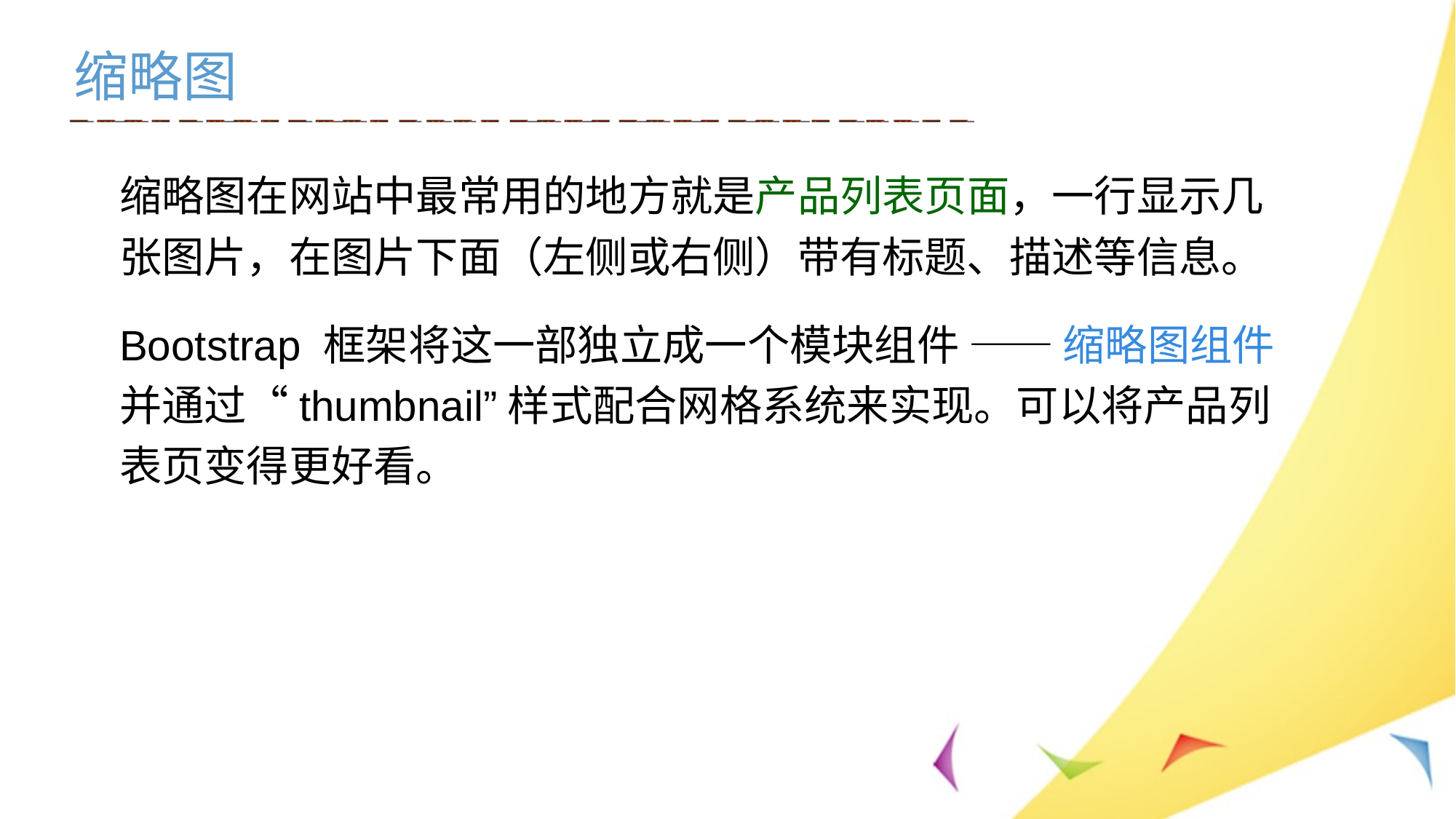

缩略图
缩略图在网站中最常用的地方就是产品列表页面，一行显示几张图片，在图片下面（左侧或右侧）带有标题、描述等信息。
Bootstrap 框架将这一部独立成一个模块组件 —— 缩略图组件并通过“thumbnail”样式配合网格系统来实现。可以将产品列表页变得更好看。